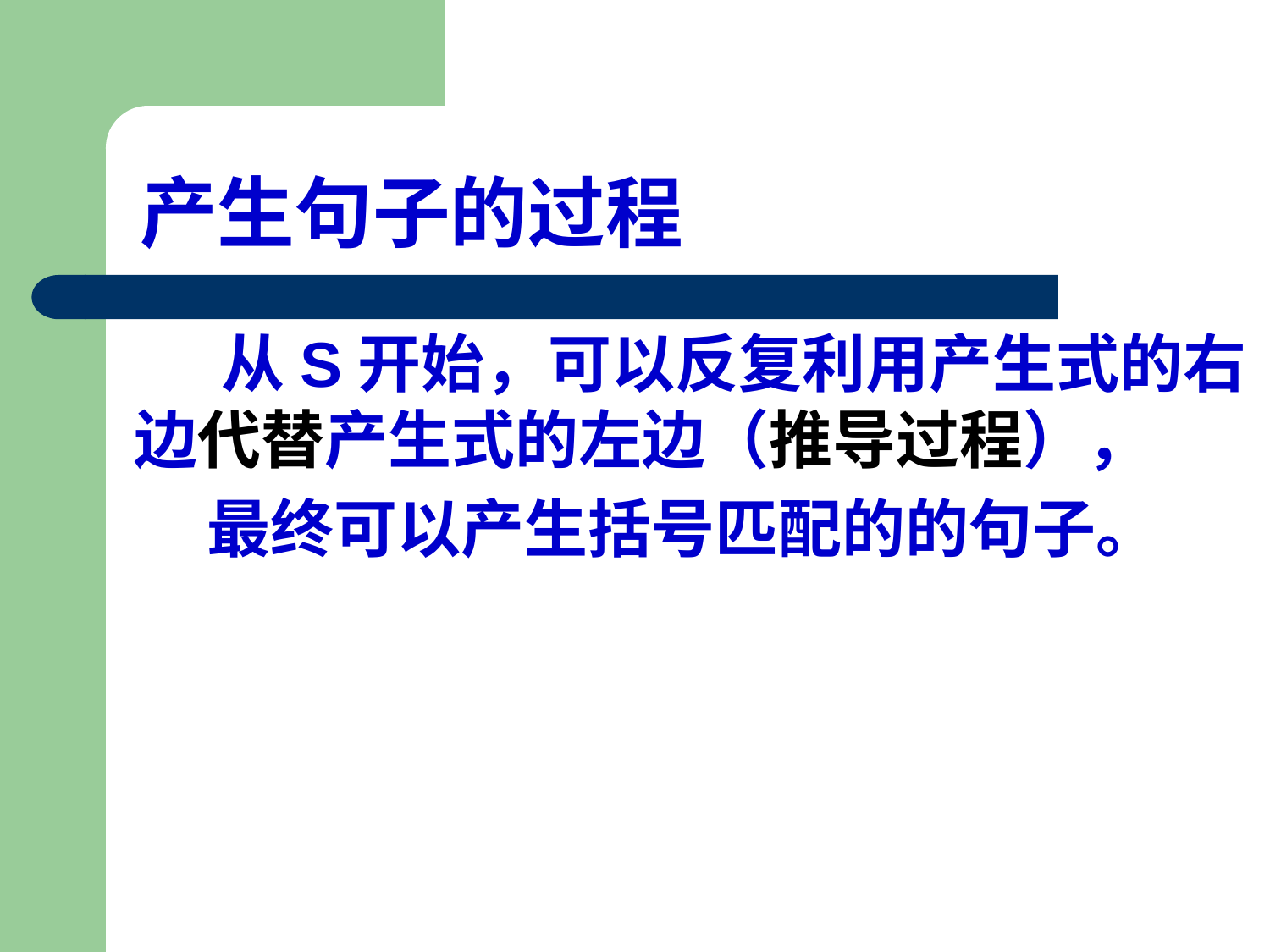

# 产生句子的过程
     从S开始，可以反复利用产生式的右边代替产生式的左边（推导过程），
    最终可以产生括号匹配的的句子。